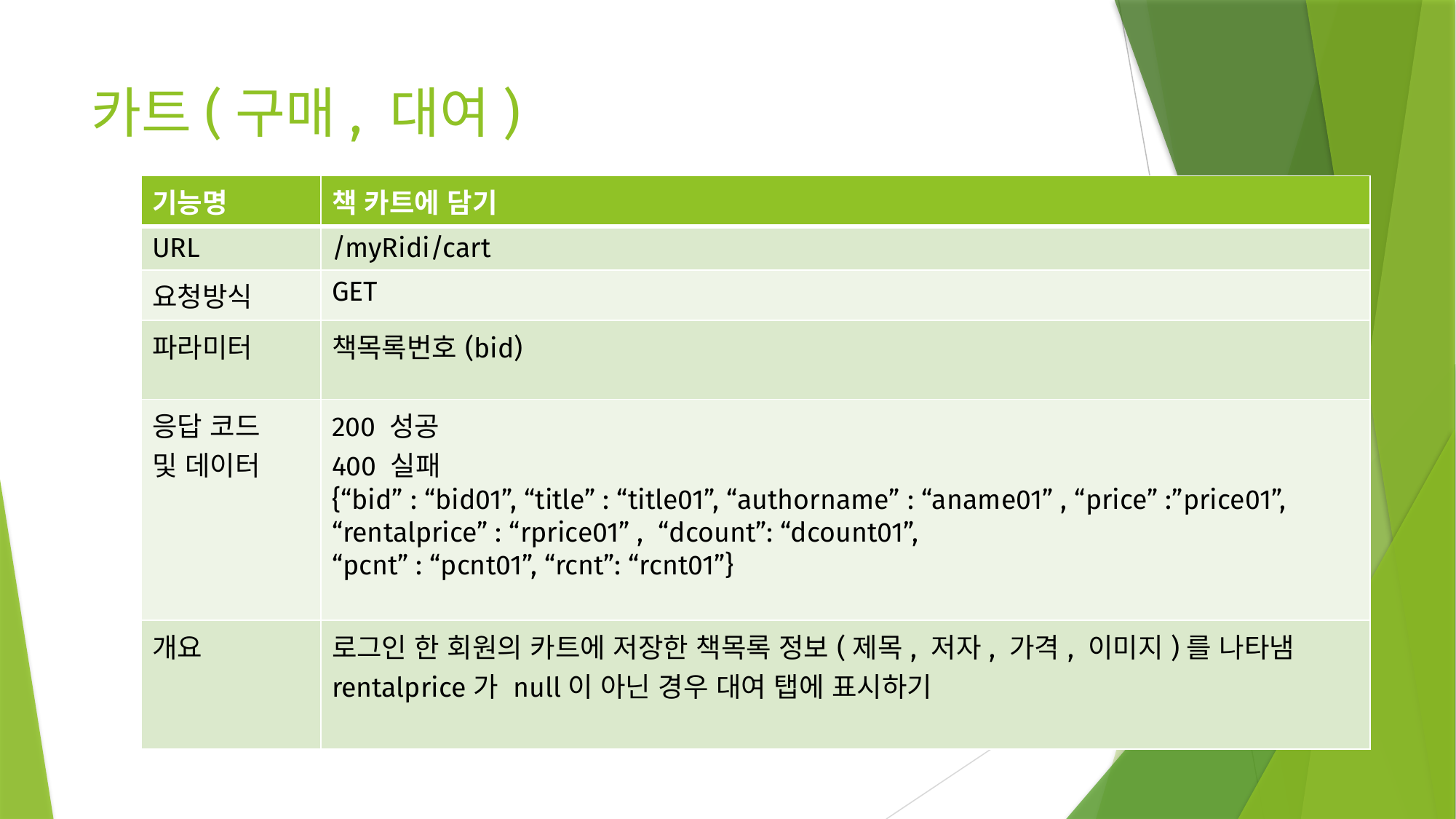

카트(구매, 대여)
| 기능명 | 책 카트에 담기 |
| --- | --- |
| URL | /myRidi/cart |
| 요청방식 | GET |
| 파라미터 | 책목록번호(bid) |
| 응답 코드 및 데이터 | 200 성공 400 실패 {“bid” : “bid01”, “title” : “title01”, “authorname” : “aname01” , “price” :”price01”, “rentalprice” : “rprice01” , “dcount”: “dcount01”, “pcnt” : “pcnt01”, “rcnt”: “rcnt01”} |
| 개요 | 로그인 한 회원의 카트에 저장한 책목록 정보(제목, 저자, 가격, 이미지)를 나타냄 rentalprice가 null이 아닌 경우 대여 탭에 표시하기 |